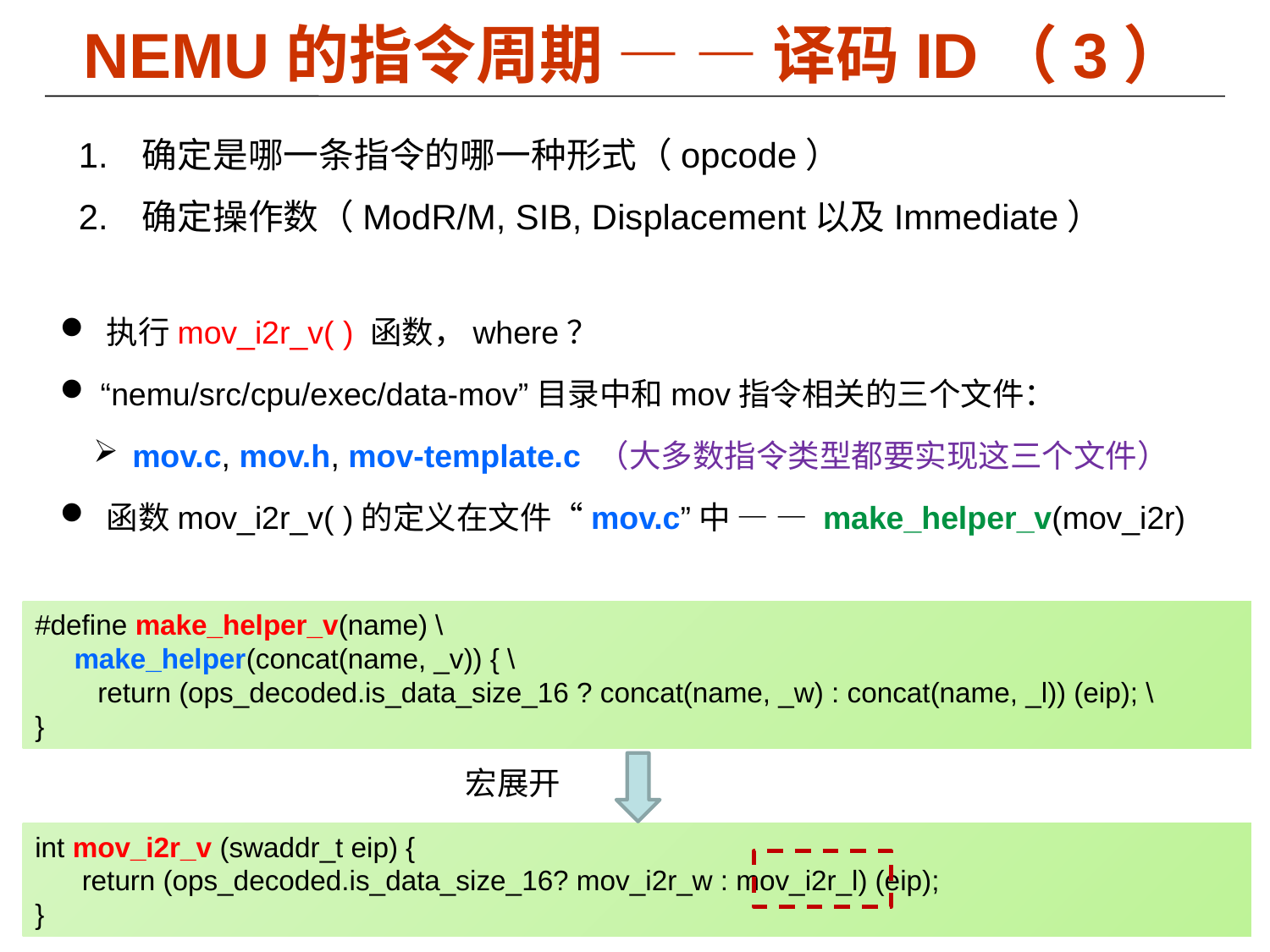

# NEMU的指令周期 — — 译码ID（3）
确定是哪一条指令的哪一种形式（opcode）
确定操作数（ModR/M, SIB, Displacement以及Immediate）
 执行mov_i2r_v( ) 函数，where？
 “nemu/src/cpu/exec/data-mov”目录中和mov指令相关的三个文件：
 mov.c, mov.h, mov-template.c （大多数指令类型都要实现这三个文件）
 函数mov_i2r_v( )的定义在文件“mov.c”中 — — make_helper_v(mov_i2r)
#define make_helper_v(name) \
     make_helper(concat(name, _v)) { \
        return (ops_decoded.is_data_size_16 ? concat(name, _w) : concat(name, _l)) (eip); \
}

宏展开
int mov_i2r_v (swaddr_t eip) {
      return (ops_decoded.is_data_size_16? mov_i2r_w : mov_i2r_l) (eip);
}